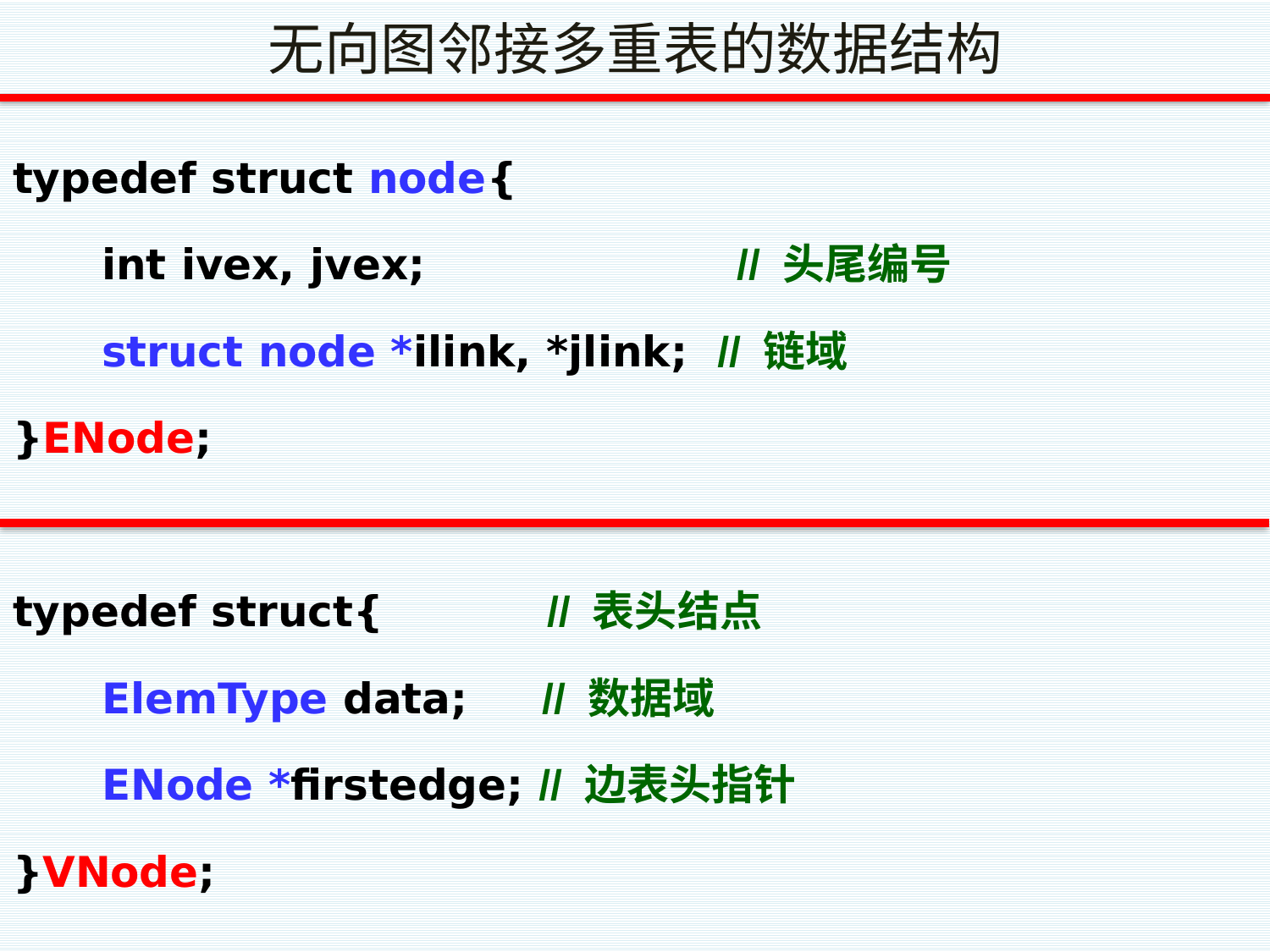

# 无向图邻接多重表的数据结构
typedef struct node{
      int ivex, jvex;                     // 头尾编号
      struct node *ilink, *jlink;  // 链域
}ENode;

typedef struct{           // 表头结点
      ElemType data;     // 数据域
      ENode *firstedge; // 边表头指针
}VNode;